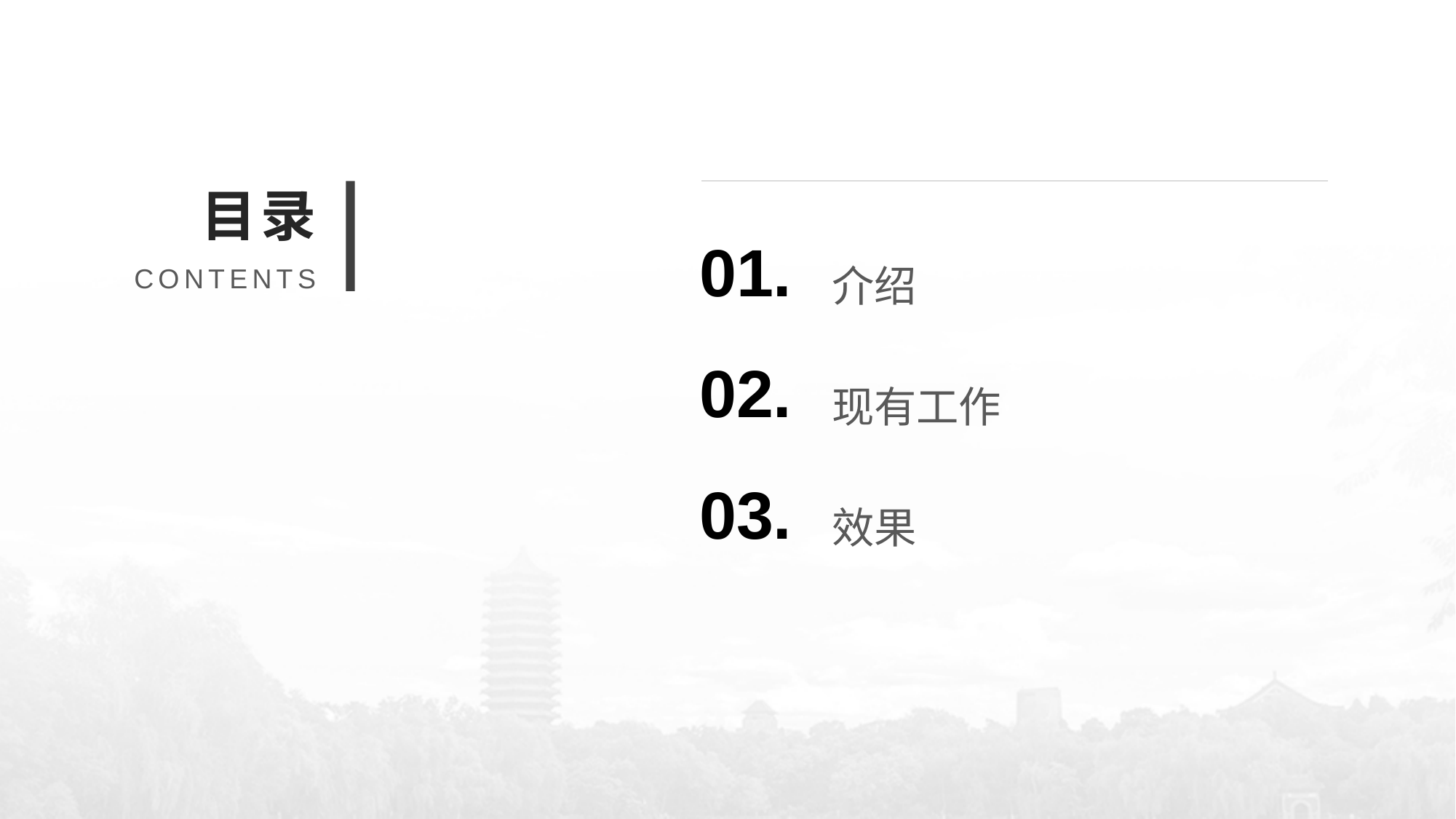

目录

01.
介绍
CONTENTS
02.
现有工作
03.
效果